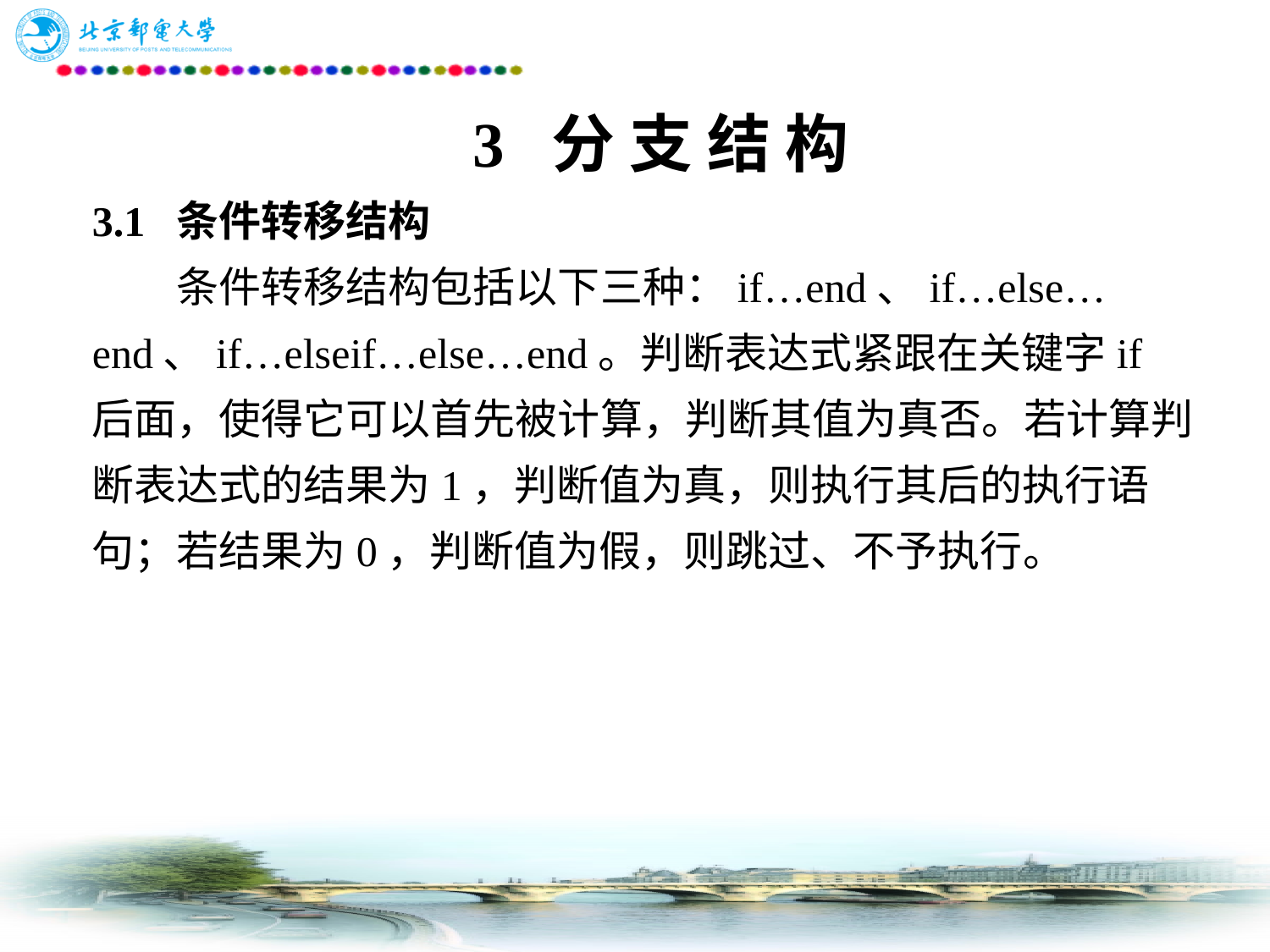

# 3  分 支 结 构 3.1  条件转移结构 　　条件转移结构包括以下三种：if…end、if…else…end、if…elseif…else…end。判断表达式紧跟在关键字if 后面，使得它可以首先被计算，判断其值为真否。若计算判断表达式的结果为1，判断值为真，则执行其后的执行语句；若结果为0，判断值为假，则跳过、不予执行。